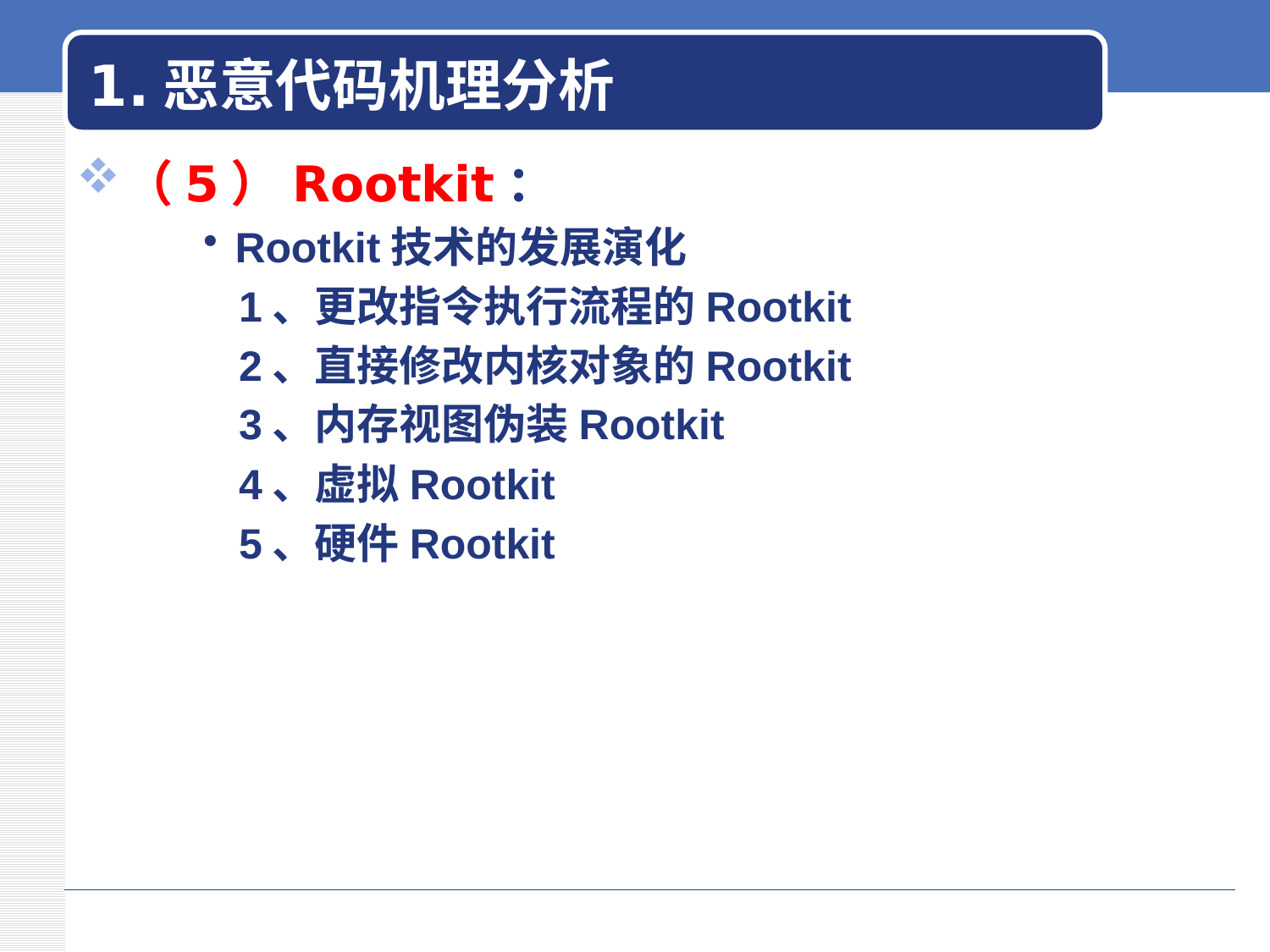

# 1.恶意代码机理分析
（5）Rootkit：
Rootkit技术的发展演化
   1、更改指令执行流程的Rootkit
   2、直接修改内核对象的Rootkit
   3、内存视图伪装Rootkit
   4、虚拟Rootkit
   5、硬件Rootkit